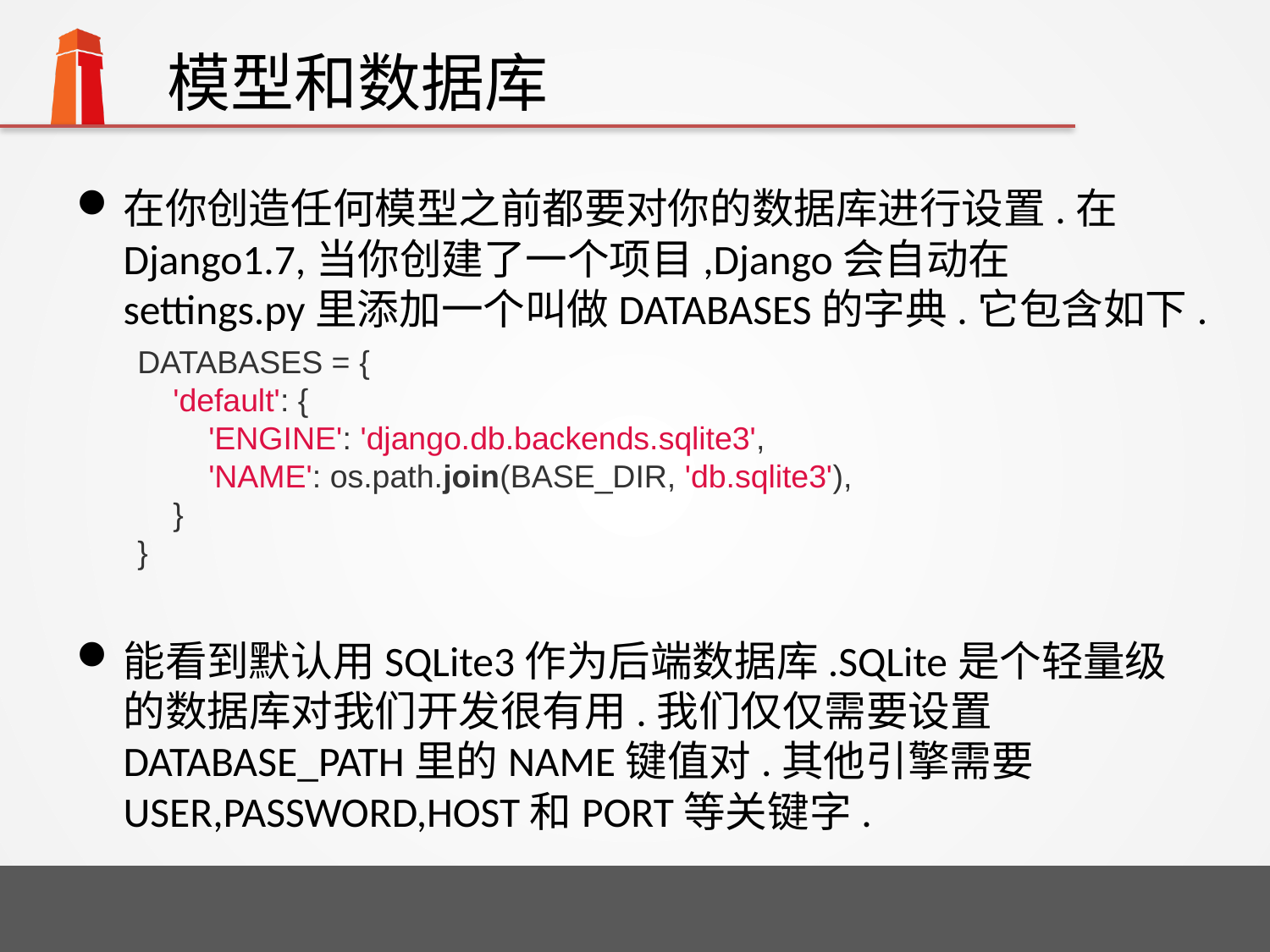

# 模型和数据库
在你创造任何模型之前都要对你的数据库进行设置.在Django1.7,当你创建了一个项目,Django会自动在settings.py里添加一个叫做DATABASES的字典.它包含如下.

能看到默认用SQLite3作为后端数据库.SQLite是个轻量级的数据库对我们开发很有用.我们仅仅需要设置DATABASE_PATH里的NAME键值对.其他引擎需要USER,PASSWORD,HOST和PORT等关键字.
DATABASES = {
    'default': {
        'ENGINE': 'django.db.backends.sqlite3',
        'NAME': os.path.join(BASE_DIR, 'db.sqlite3'),
    }
}